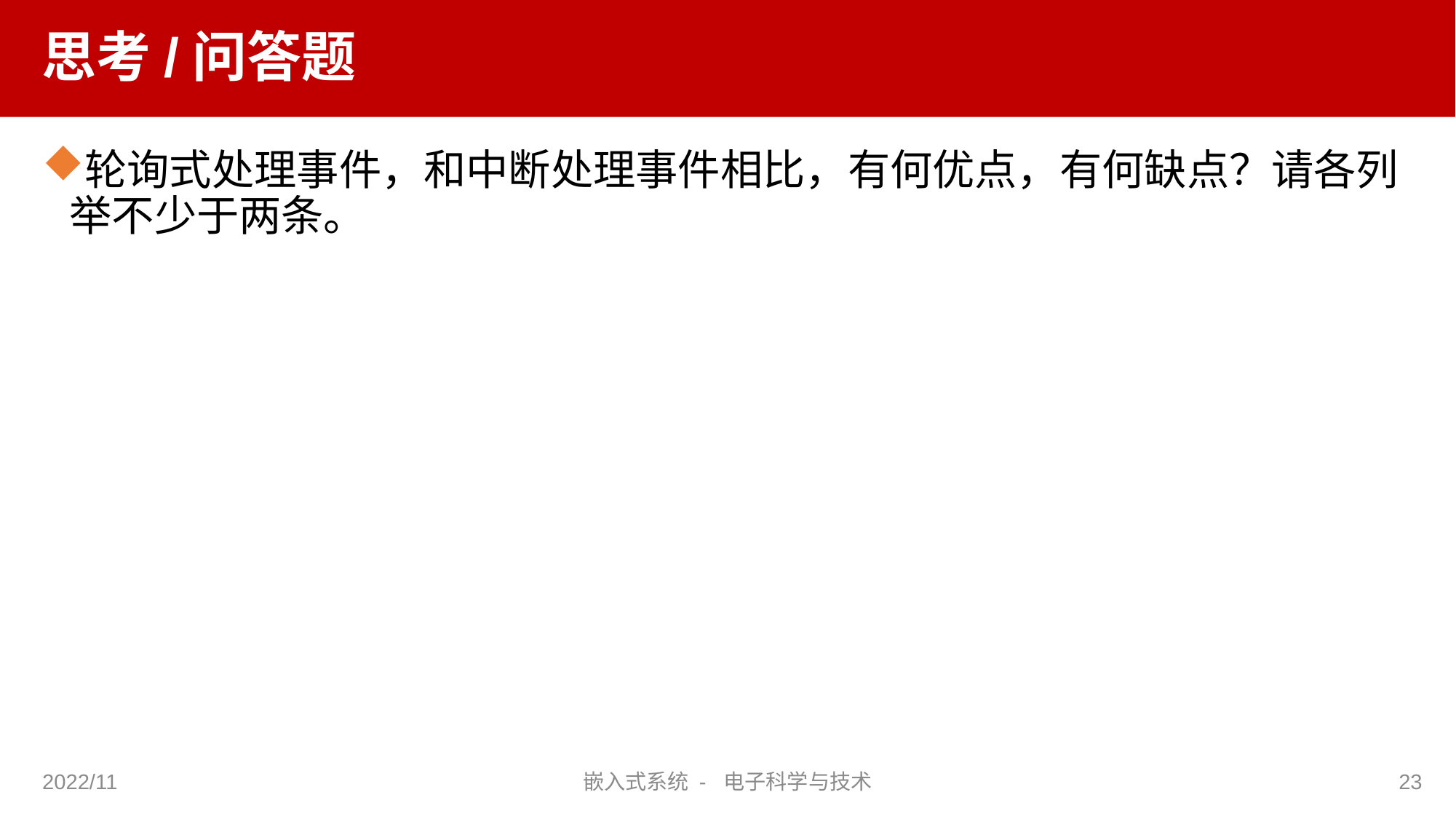

# 思考/问答题
轮询式处理事件，和中断处理事件相比，有何优点，有何缺点？请各列举不少于两条。
2022/11
嵌入式系统 -  电子科学与技术
23